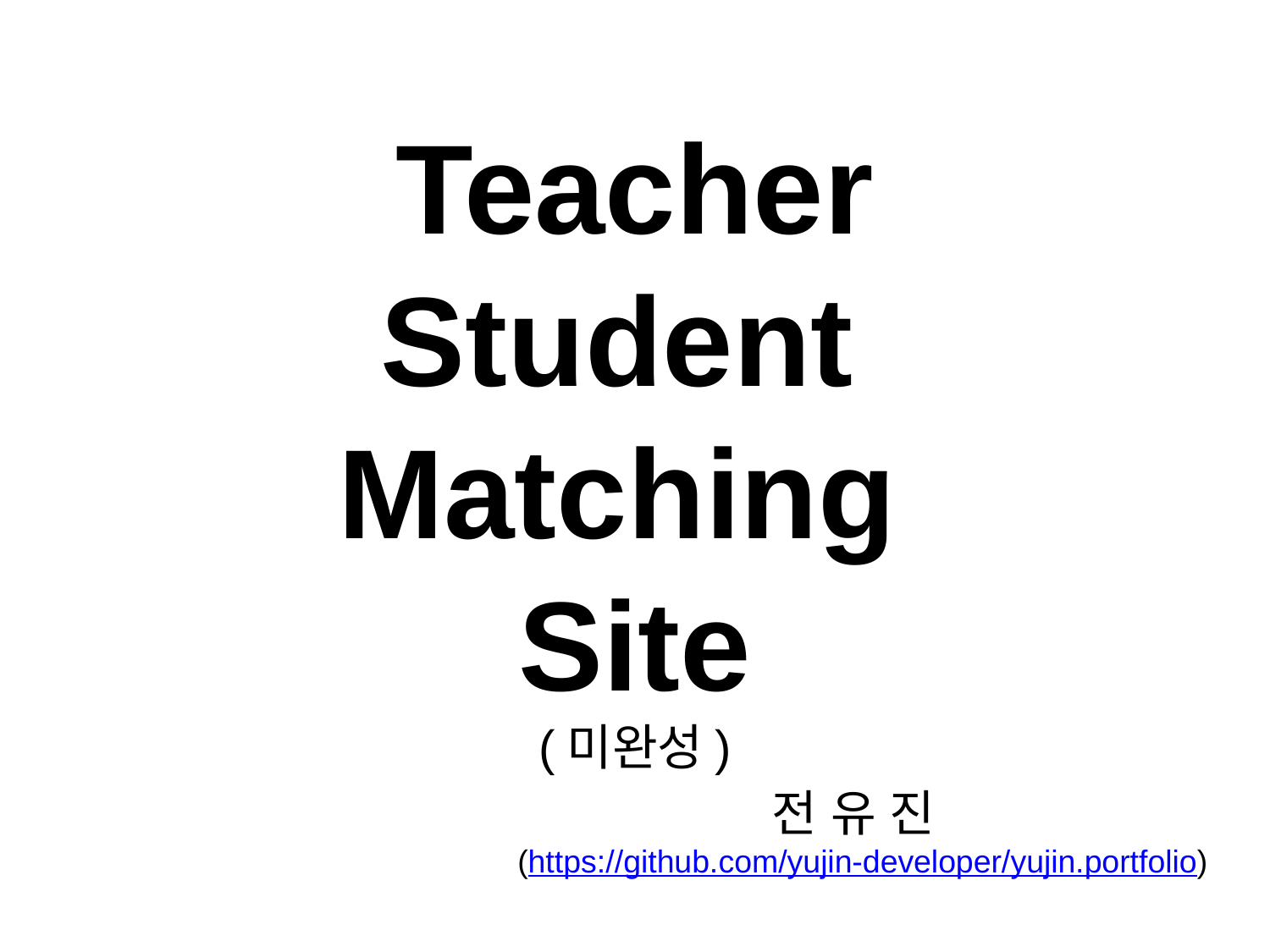

# Teacher Student Matching Site (미완성)
   		전 유 진
(https://github.com/yujin-developer/yujin.portfolio)